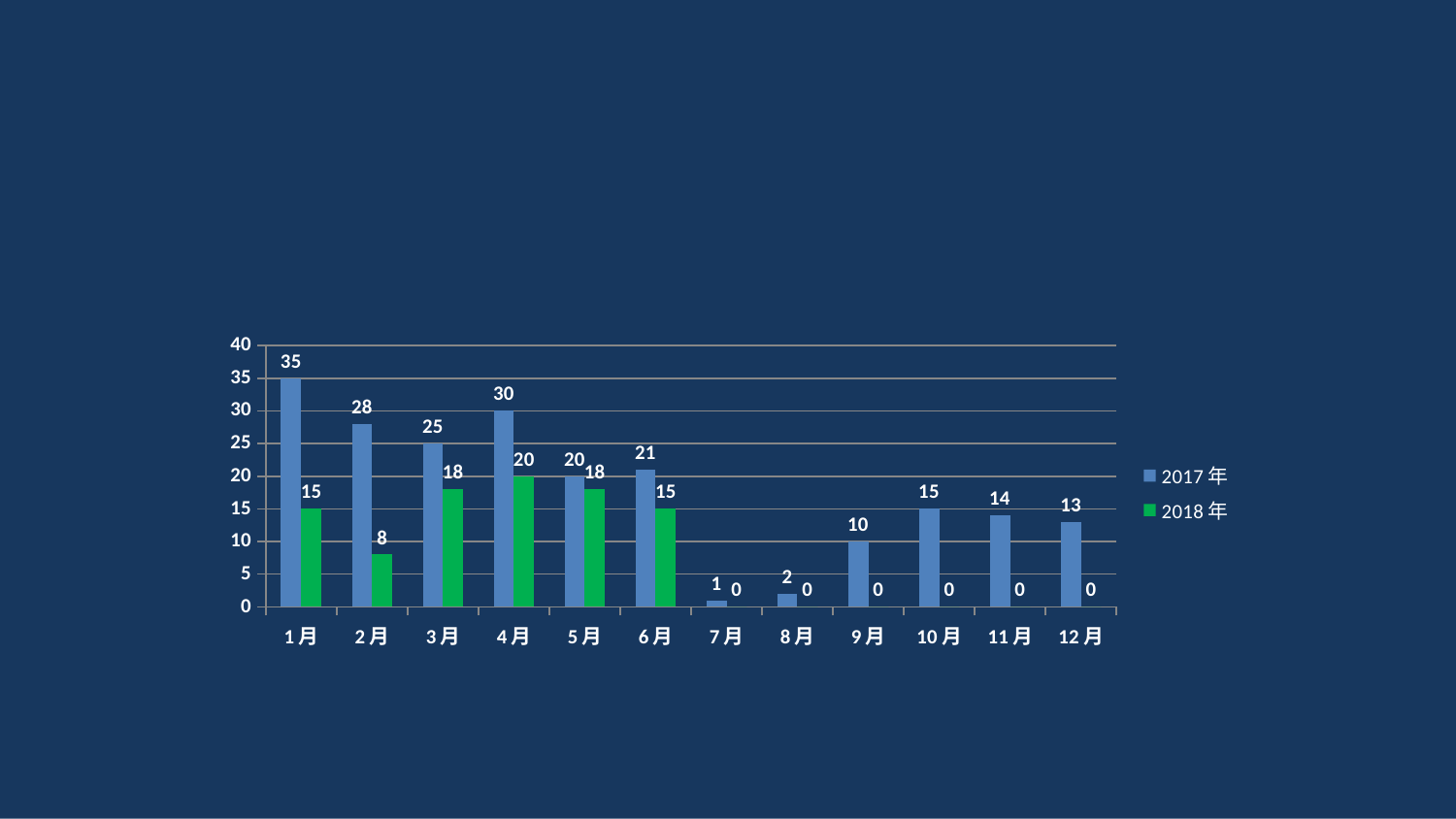

### Chart

| Category | 2017年 | 2018年 |
|---|---|---|
| 1月 | 35.0 | 15.0 |
| 2月 | 28.0 | 8.0 |
| 3月 | 25.0 | 18.0 |
| 4月 | 30.0 | 20.0 |
| 5月 | 20.0 | 18.0 |
| 6月 | 21.0 | 15.0 |
| 7月 | 1.0 | 0.0 |
| 8月 | 2.0 | 0.0 |
| 9月 | 10.0 | 0.0 |
| 10月 | 15.0 | 0.0 |
| 11月 | 14.0 | 0.0 |
| 12月 | 13.0 | 0.0 |